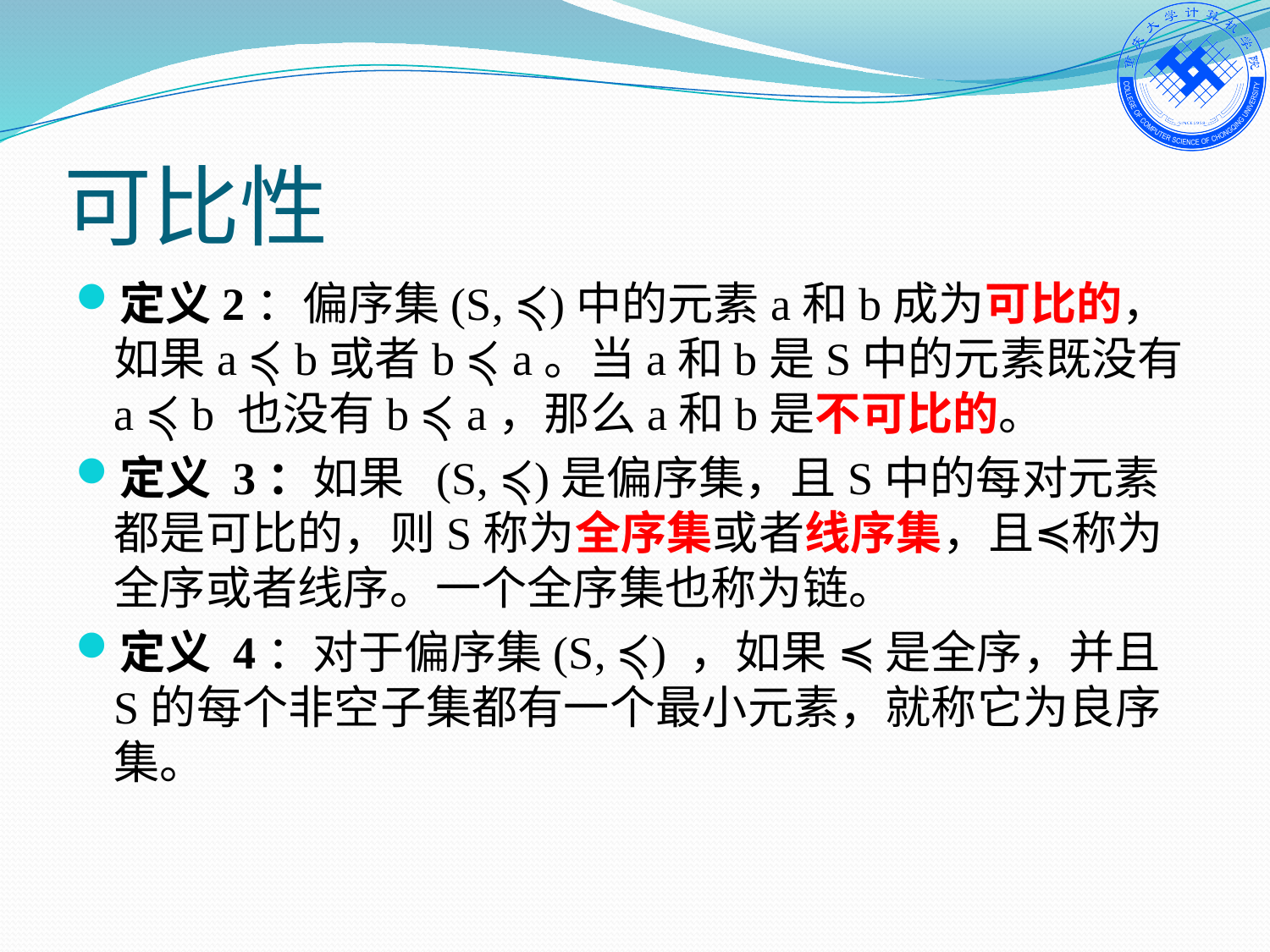

# 可比性
定义2：偏序集(S, ≼)中的元素a和b成为可比的，如果a ≼ b或者b ≼ a。当a和b是S中的元素既没有a ≼ b 也没有b ≼ a，那么a和b是不可比的。
定义 3：如果  (S, ≼)是偏序集，且S中的每对元素都是可比的，则S称为全序集或者线序集，且≼称为全序或者线序。一个全序集也称为链。
定义 4：对于偏序集(S, ≼) ，如果 ≼ 是全序，并且S的每个非空子集都有一个最小元素，就称它为良序集。